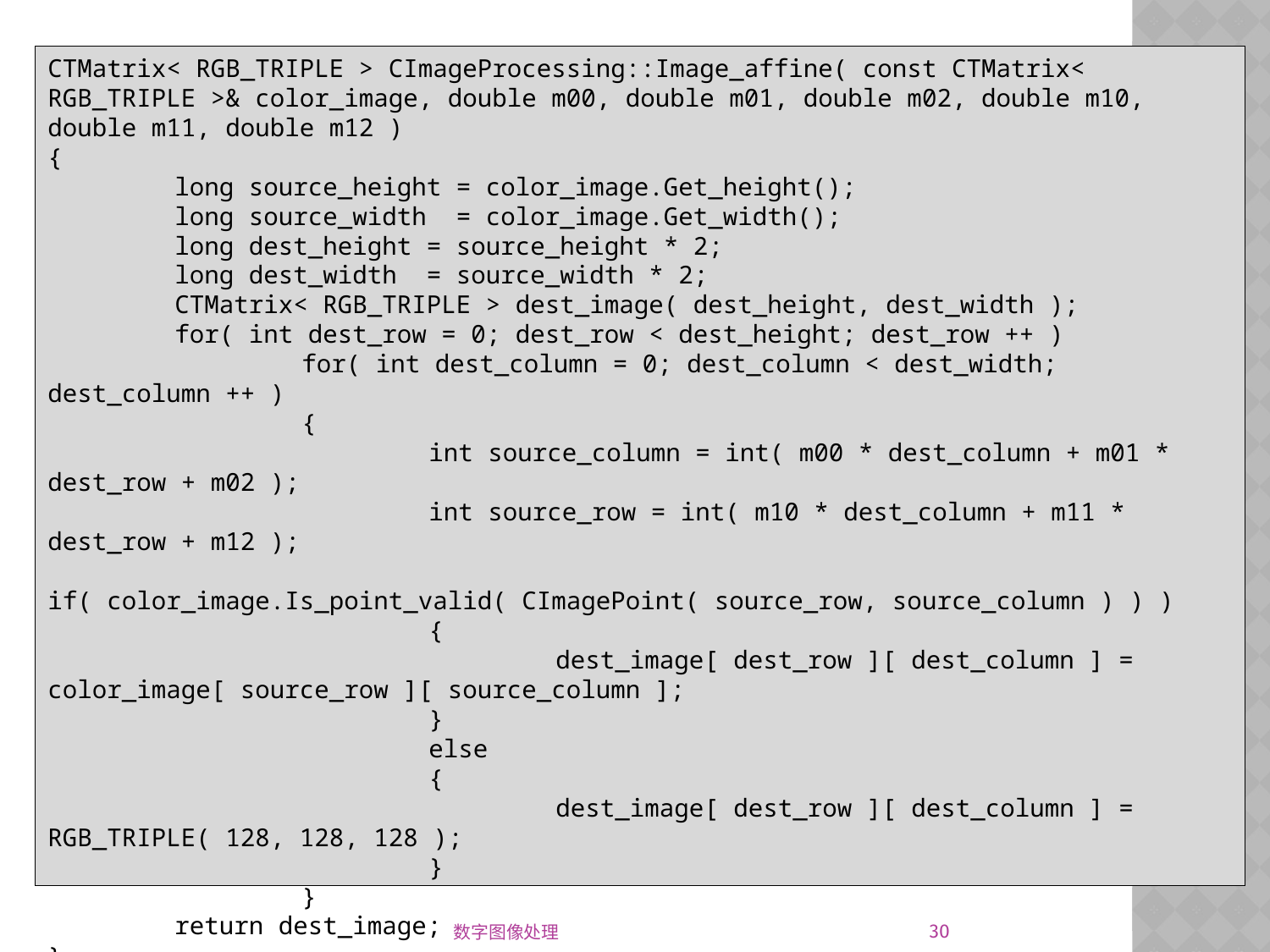

CTMatrix< RGB_TRIPLE > CImageProcessing::Image_affine( const CTMatrix< RGB_TRIPLE >& color_image, double m00, double m01, double m02, double m10, double m11, double m12 )
{
	long source_height = color_image.Get_height();
	long source_width  = color_image.Get_width();
	long dest_height = source_height * 2;
	long dest_width  = source_width * 2;
	CTMatrix< RGB_TRIPLE > dest_image( dest_height, dest_width );
	for( int dest_row = 0; dest_row < dest_height; dest_row ++ )
		for( int dest_column = 0; dest_column < dest_width; dest_column ++ )
		{
			int source_column = int( m00 * dest_column + m01 * dest_row + m02 );
			int source_row = int( m10 * dest_column + m11 * dest_row + m12 );
			if( color_image.Is_point_valid( CImagePoint( source_row, source_column ) ) )
			{
				dest_image[ dest_row ][ dest_column ] = color_image[ source_row ][ source_column ];
			}
			else
			{
				dest_image[ dest_row ][ dest_column ] = RGB_TRIPLE( 128, 128, 128 );
			}
		}
	return dest_image;
}
30
数字图像处理